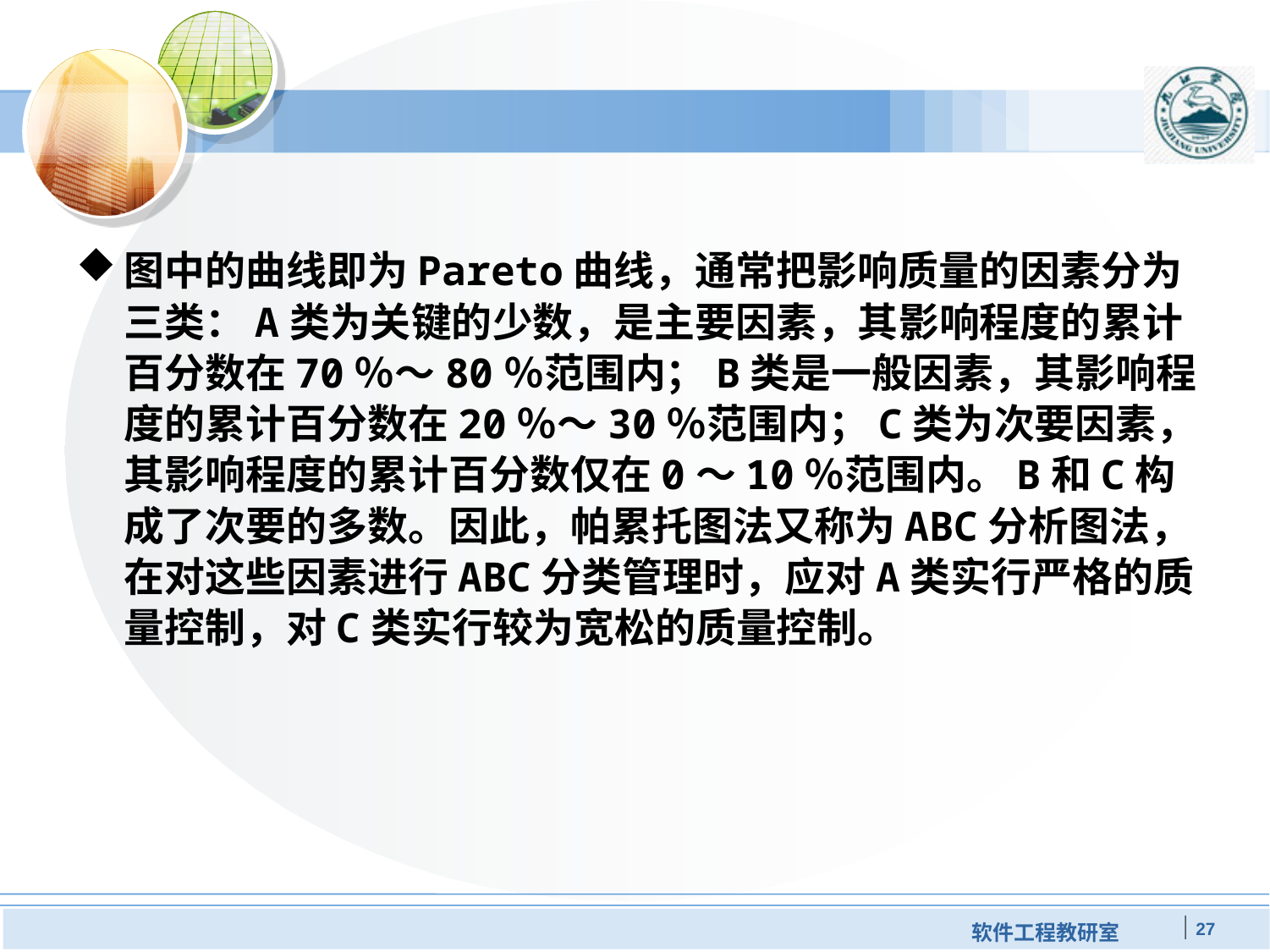

#
图中的曲线即为Pareto曲线，通常把影响质量的因素分为三类：A类为关键的少数，是主要因素，其影响程度的累计百分数在70％～80％范围内；B类是一般因素，其影响程度的累计百分数在20％～30％范围内；C类为次要因素，其影响程度的累计百分数仅在0～10％范围内。B和C构成了次要的多数。因此，帕累托图法又称为ABC分析图法，在对这些因素进行ABC分类管理时，应对A类实行严格的质量控制，对C类实行较为宽松的质量控制。